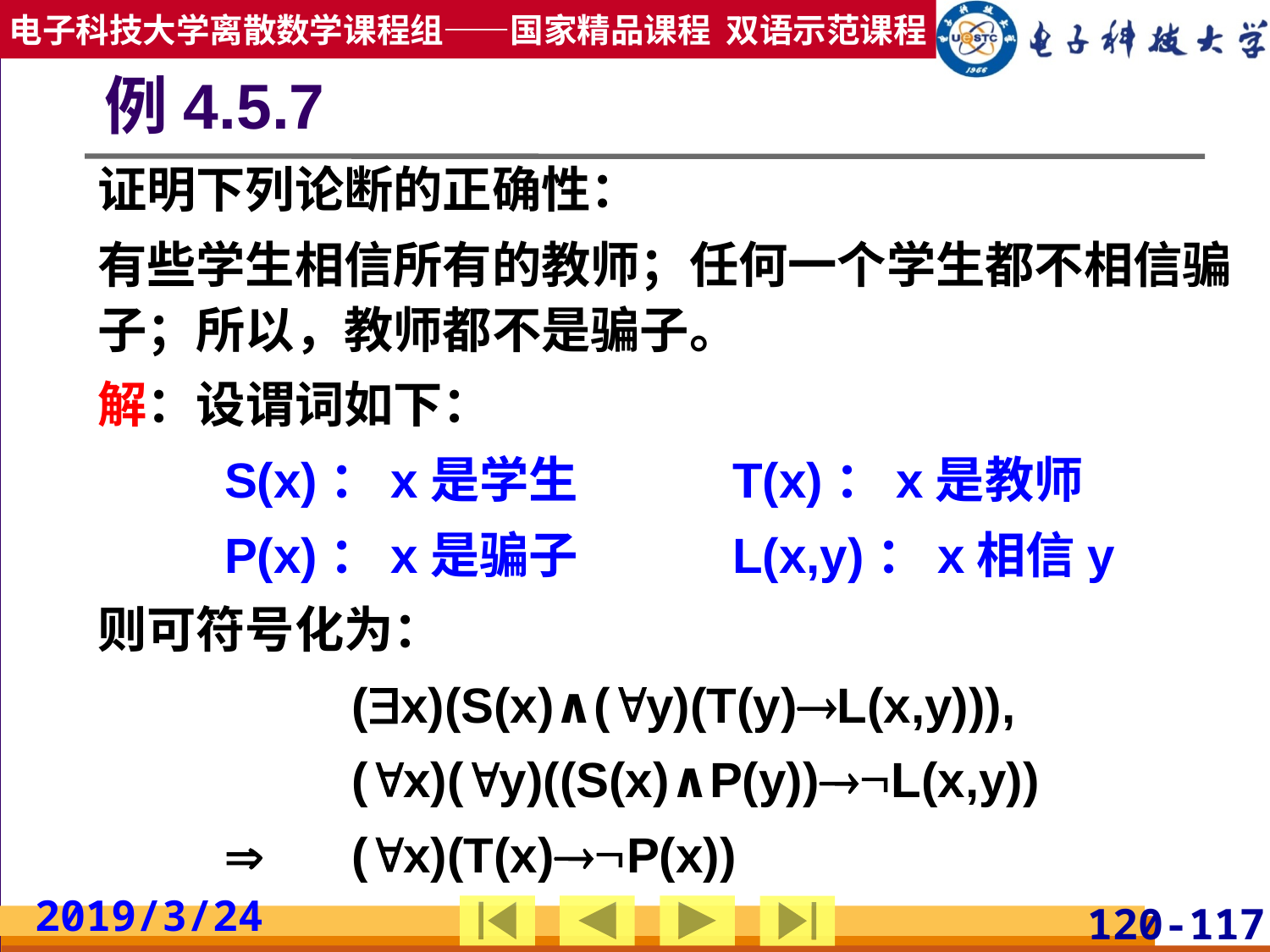

# 例4.5.7
证明下列论断的正确性：
有些学生相信所有的教师；任何一个学生都不相信骗子；所以，教师都不是骗子。
解：设谓词如下：
	S(x)：x是学生		T(x)：x是教师
	P(x)：x是骗子		L(x,y)：x相信y
则可符号化为：
		(∃x)(S(x)∧(∀y)(T(y)→L(x,y))),
		(∀x)(∀y)((S(x)∧P(y))→¬L(x,y))
	⇒	(∀x)(T(x)→¬P(x))
2019/3/24